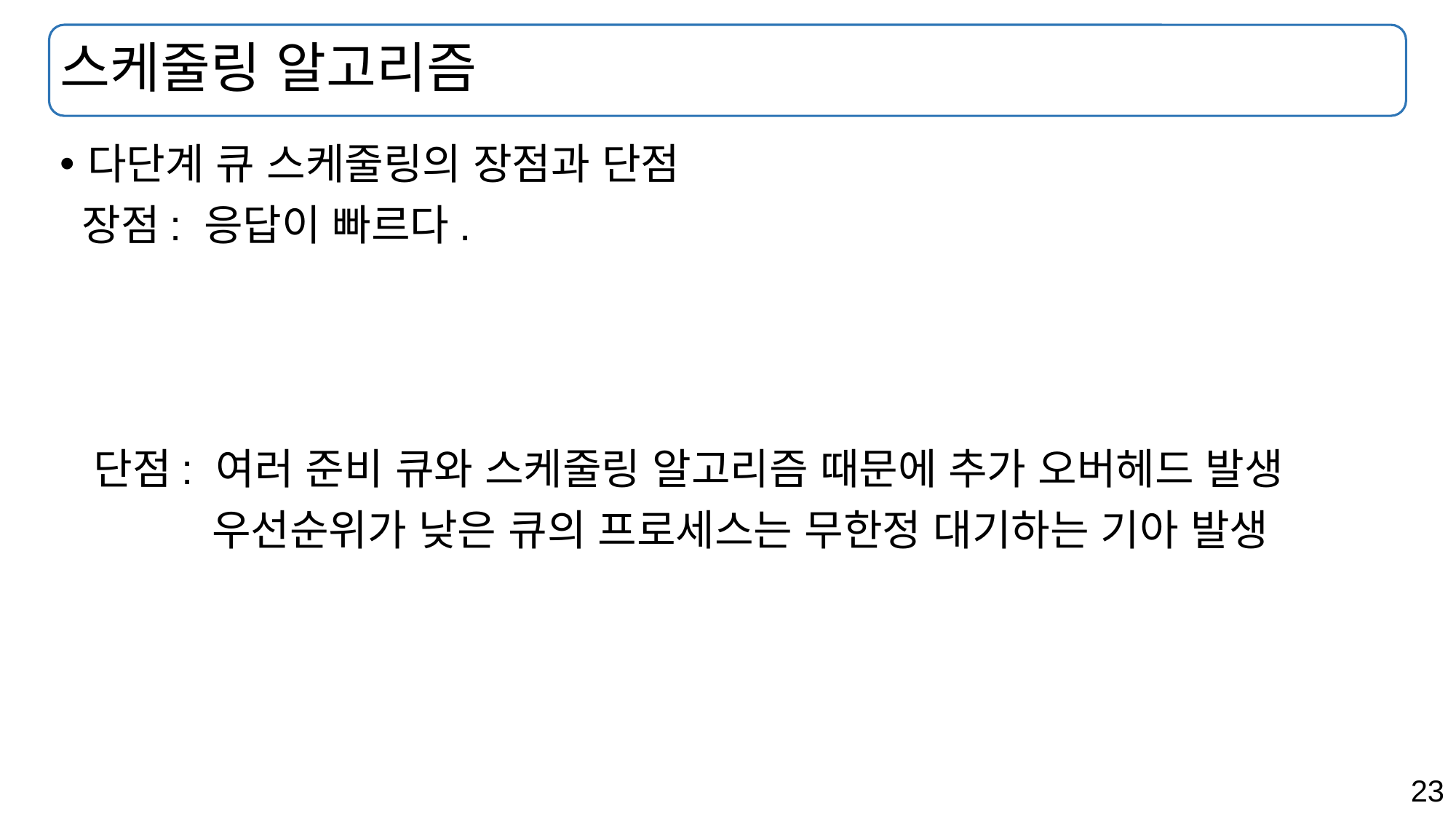

# 스케줄링 알고리즘
다단계 큐 스케줄링의 장점과 단점
 장점: 응답이 빠르다.

  단점: 여러 준비 큐와 스케줄링 알고리즘 때문에 추가 오버헤드 발생
            우선순위가 낮은 큐의 프로세스는 무한정 대기하는 기아 발생